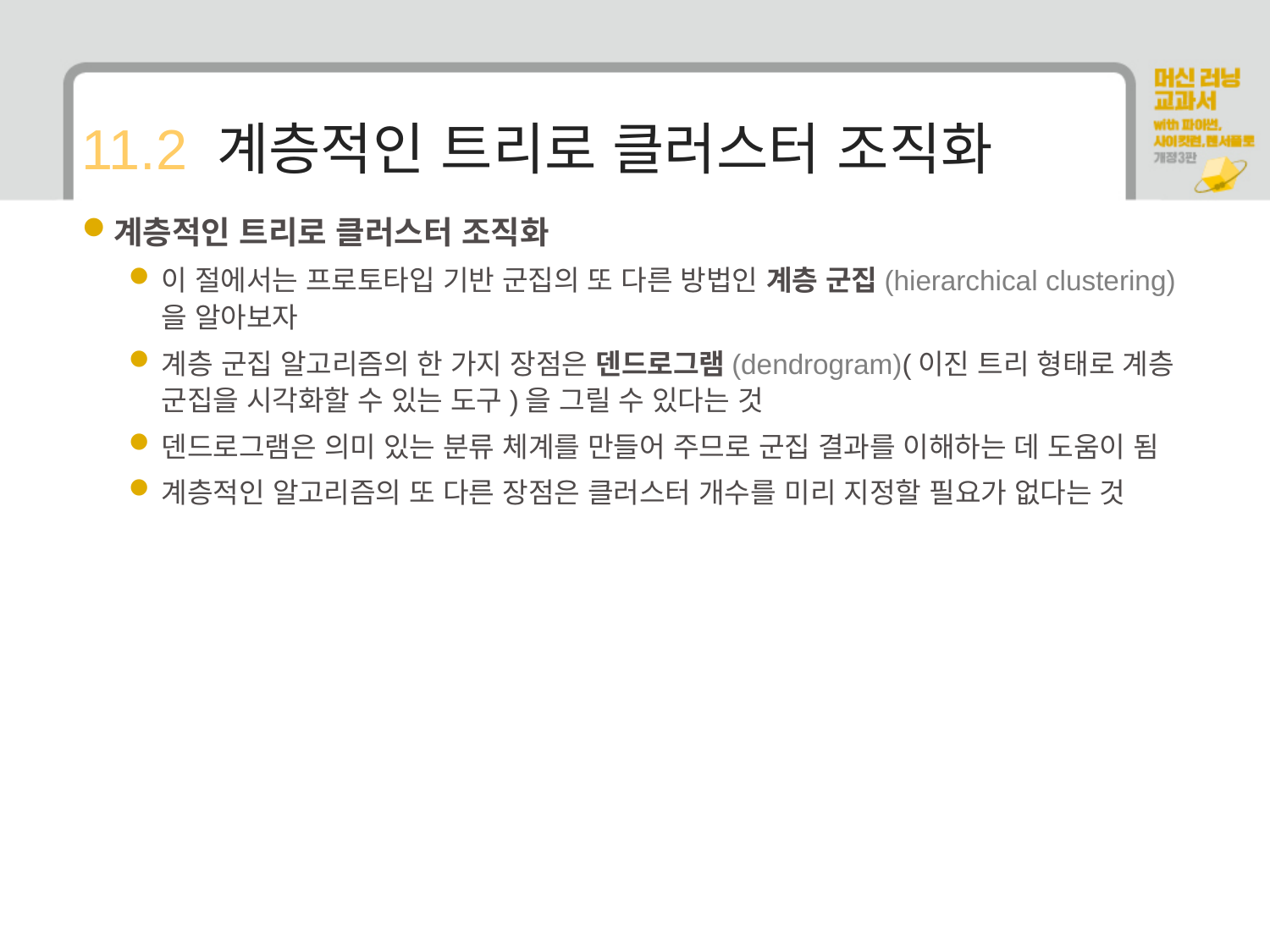

# 11.2 계층적인 트리로 클러스터 조직화
계층적인 트리로 클러스터 조직화
이 절에서는 프로토타입 기반 군집의 또 다른 방법인 계층 군집(hierarchical clustering)을 알아보자
계층 군집 알고리즘의 한 가지 장점은 덴드로그램(dendrogram)(이진 트리 형태로 계층 군집을 시각화할 수 있는 도구)을 그릴 수 있다는 것
덴드로그램은 의미 있는 분류 체계를 만들어 주므로 군집 결과를 이해하는 데 도움이 됨
계층적인 알고리즘의 또 다른 장점은 클러스터 개수를 미리 지정할 필요가 없다는 것